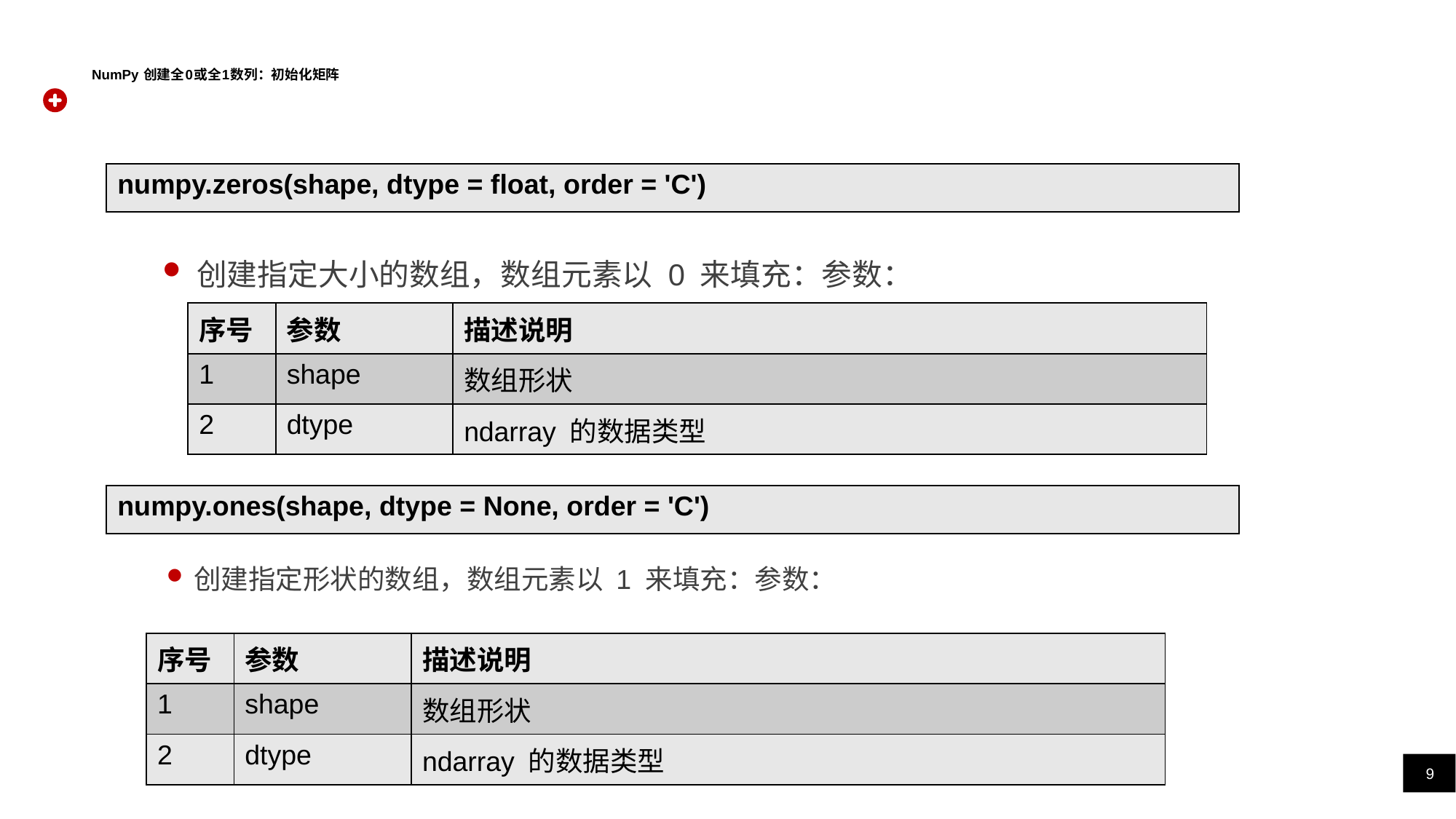

# NumPy 创建全0或全1数列：初始化矩阵
| numpy.zeros(shape, dtype = float, order = 'C') |
| --- |
创建指定大小的数组，数组元素以 0 来填充：参数：

| 序号 | 参数 | 描述说明 |
| --- | --- | --- |
| 1 | shape | 数组形状 |
| 2 | dtype | ndarray 的数据类型 |
| numpy.ones(shape, dtype = None, order = 'C') |
| --- |
创建指定形状的数组，数组元素以 1 来填充：参数：

| 序号 | 参数 | 描述说明 |
| --- | --- | --- |
| 1 | shape | 数组形状 |
| 2 | dtype | ndarray 的数据类型 |